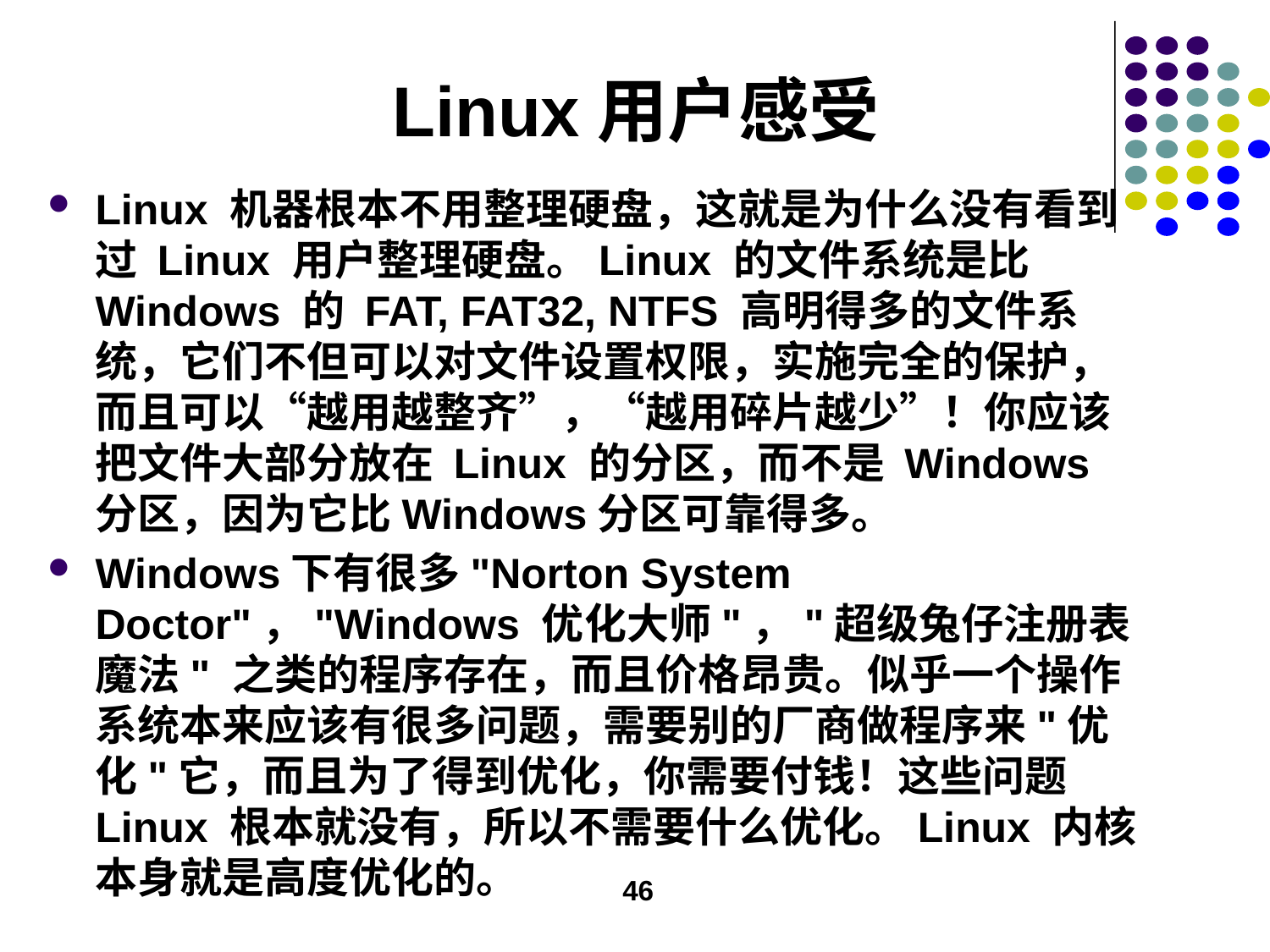

# Linux用户感受
Linux 机器根本不用整理硬盘，这就是为什么没有看到过 Linux 用户整理硬盘。Linux 的文件系统是比 Windows 的 FAT, FAT32, NTFS 高明得多的文件系统，它们不但可以对文件设置权限，实施完全的保护，而且可以“越用越整齐”，“越用碎片越少”！你应该把文件大部分放在 Linux 的分区，而不是 Windows 分区，因为它比Windows分区可靠得多。
Windows下有很多"Norton System Doctor"，"Windows 优化大师"，"超级兔仔注册表魔法" 之类的程序存在，而且价格昂贵。似乎一个操作系统本来应该有很多问题，需要别的厂商做程序来"优化"它，而且为了得到优化，你需要付钱！这些问题 Linux 根本就没有，所以不需要什么优化。Linux 内核本身就是高度优化的。
46